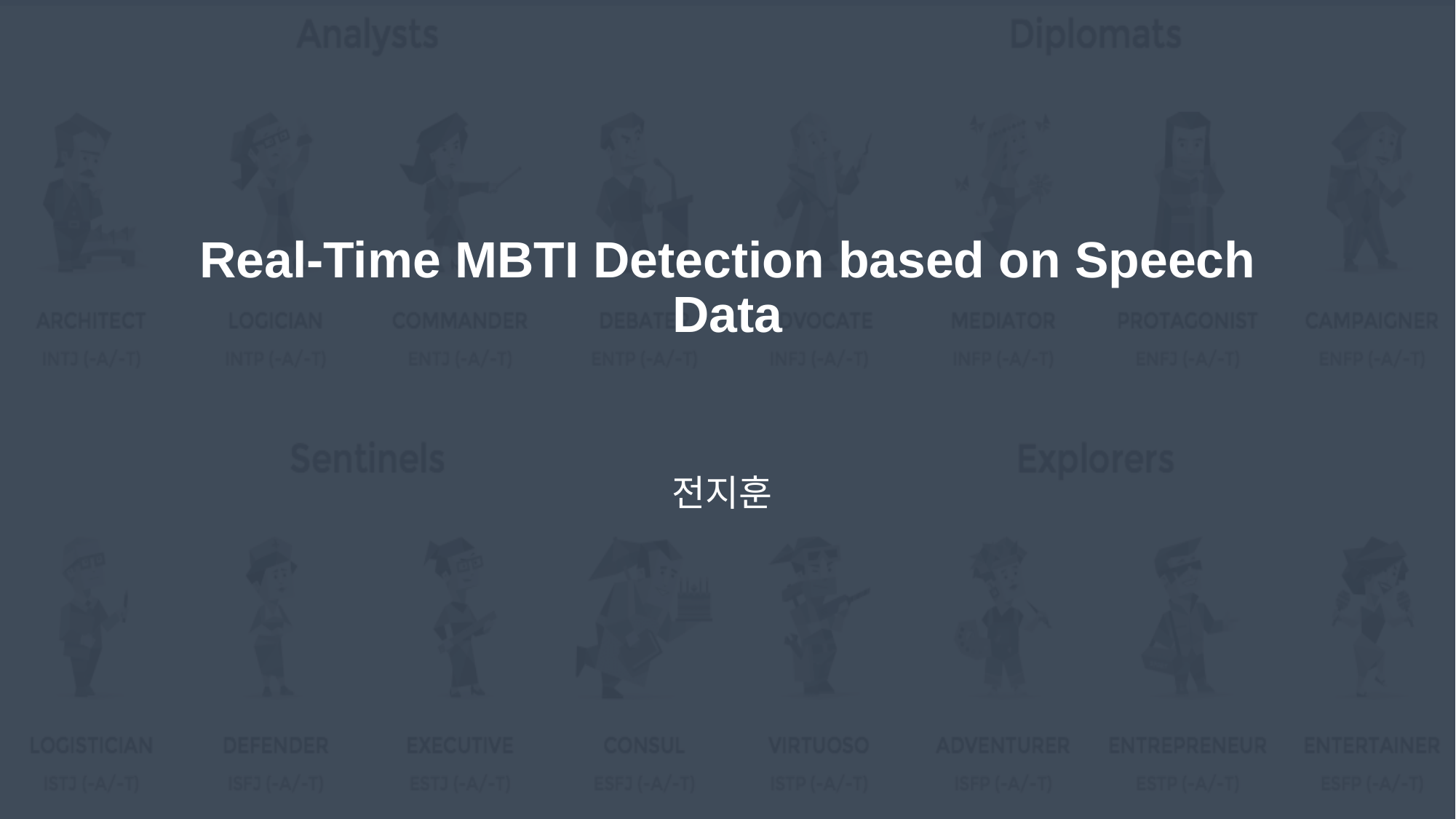

# Real-Time MBTI Detection based on Speech Data
전지훈